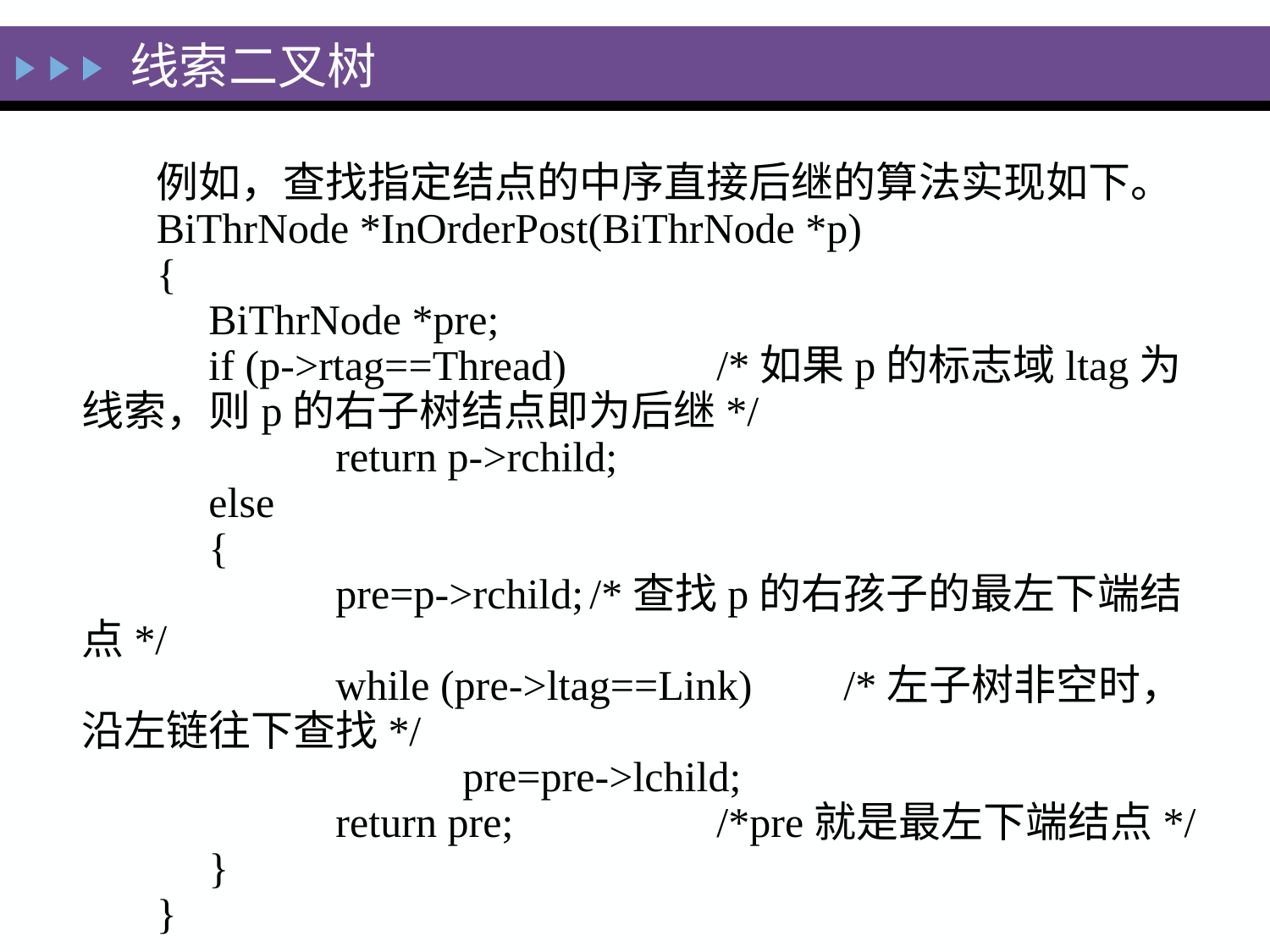

# 线索二叉树
例如，查找指定结点的中序直接后继的算法实现如下。
BiThrNode *InOrderPost(BiThrNode *p)
{
	BiThrNode *pre;
	if (p->rtag==Thread)		/*如果p的标志域ltag为线索，则p的右子树结点即为后继*/
		return p->rchild;
	else
	{
		pre=p->rchild;	/*查找p的右孩子的最左下端结点*/
		while (pre->ltag==Link)	/*左子树非空时，沿左链往下查找*/
			pre=pre->lchild;
		return pre;		/*pre就是最左下端结点*/
	}
}